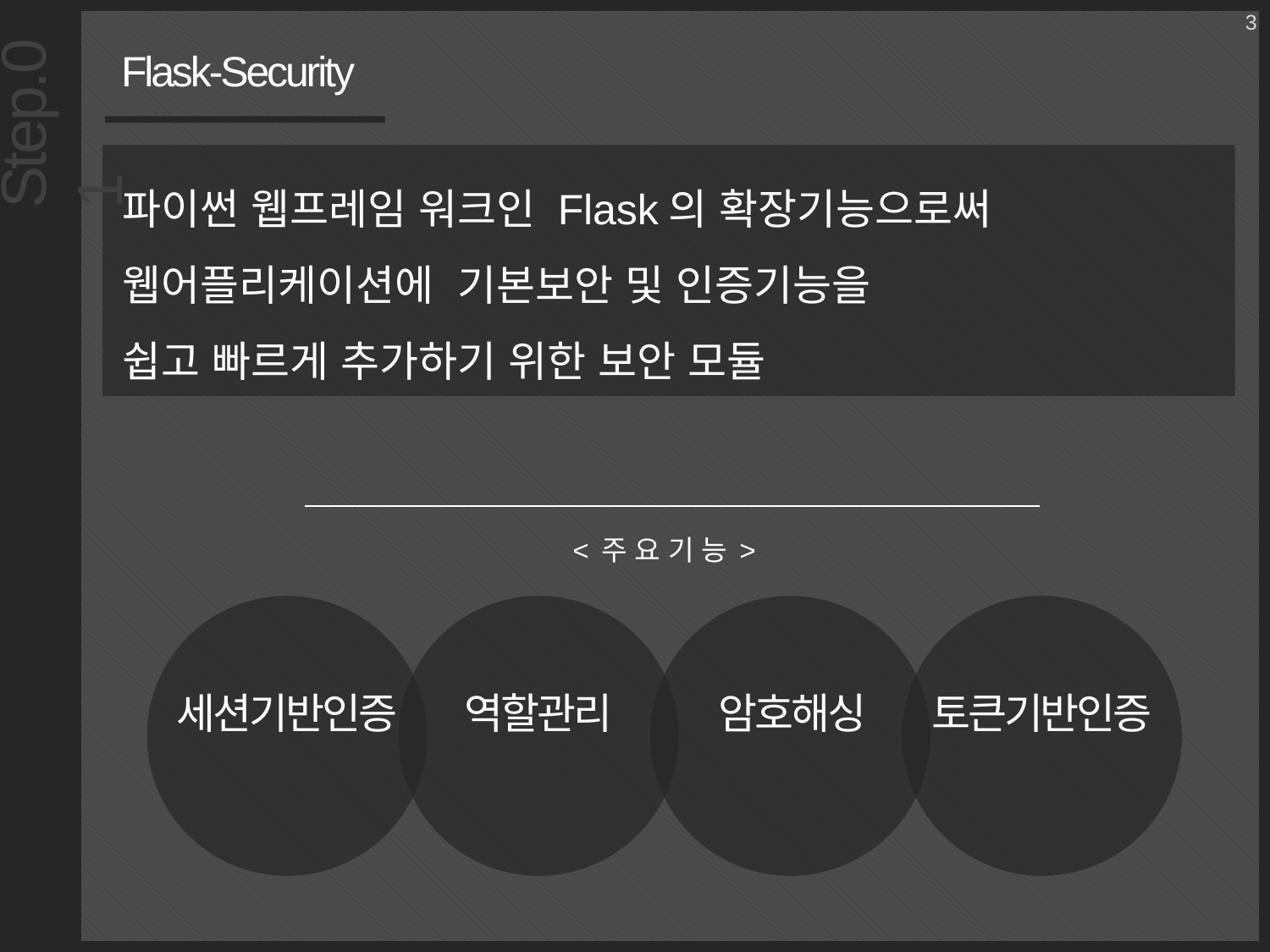

3
Flask-Security
Step.01

파이썬 웹프레임 워크인 Flask의 확장기능으로써
웹어플리케이션에  기본보안 및 인증기능을
쉽고 빠르게 추가하기 위한 보안 모듈
< 주  요  기  능 >

세션기반인증
역할관리
암호해싱
토큰기반인증